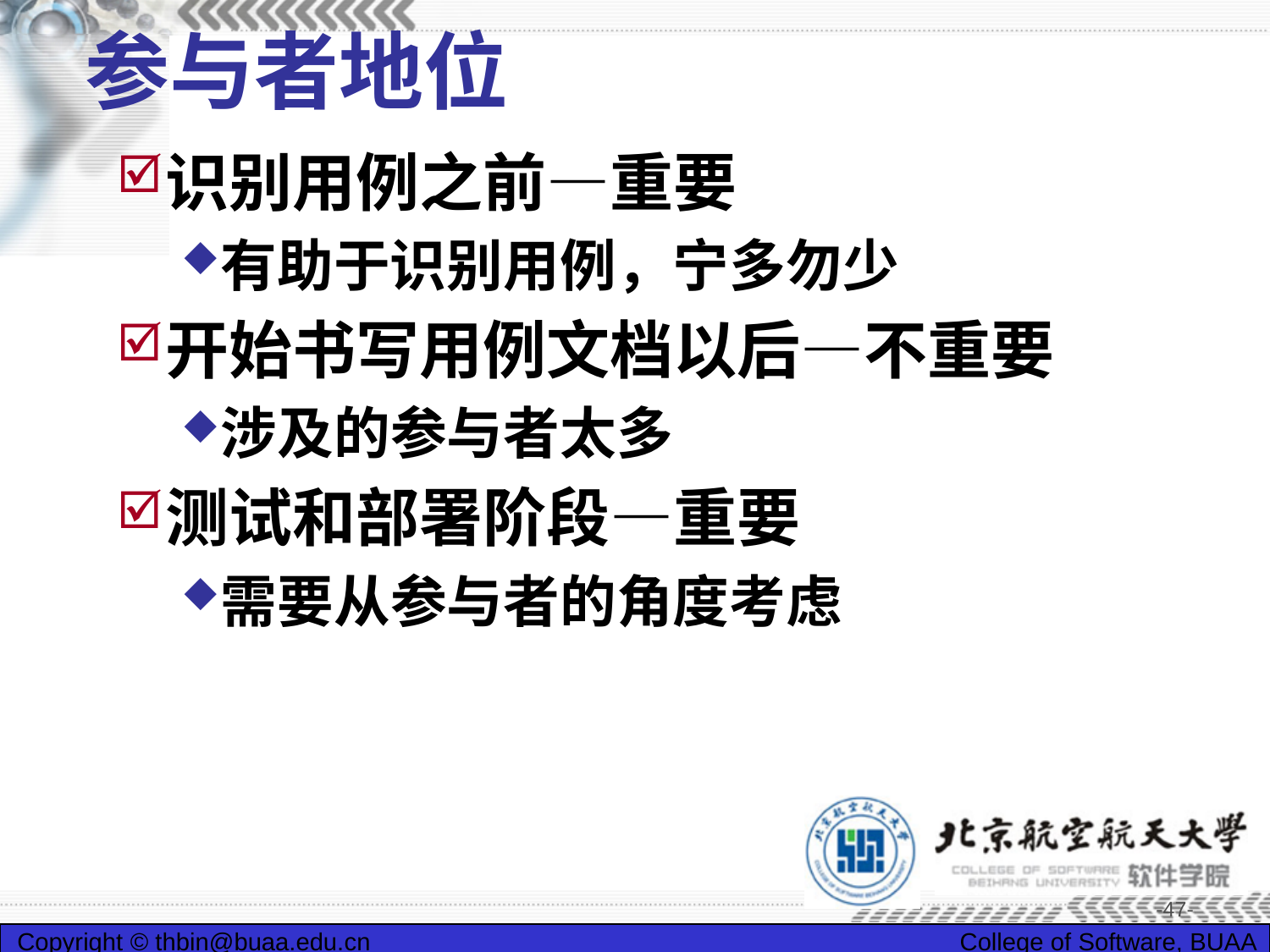

# 参与者地位
识别用例之前—重要
有助于识别用例，宁多勿少
开始书写用例文档以后—不重要
涉及的参与者太多
测试和部署阶段—重要
需要从参与者的角度考虑

-47-